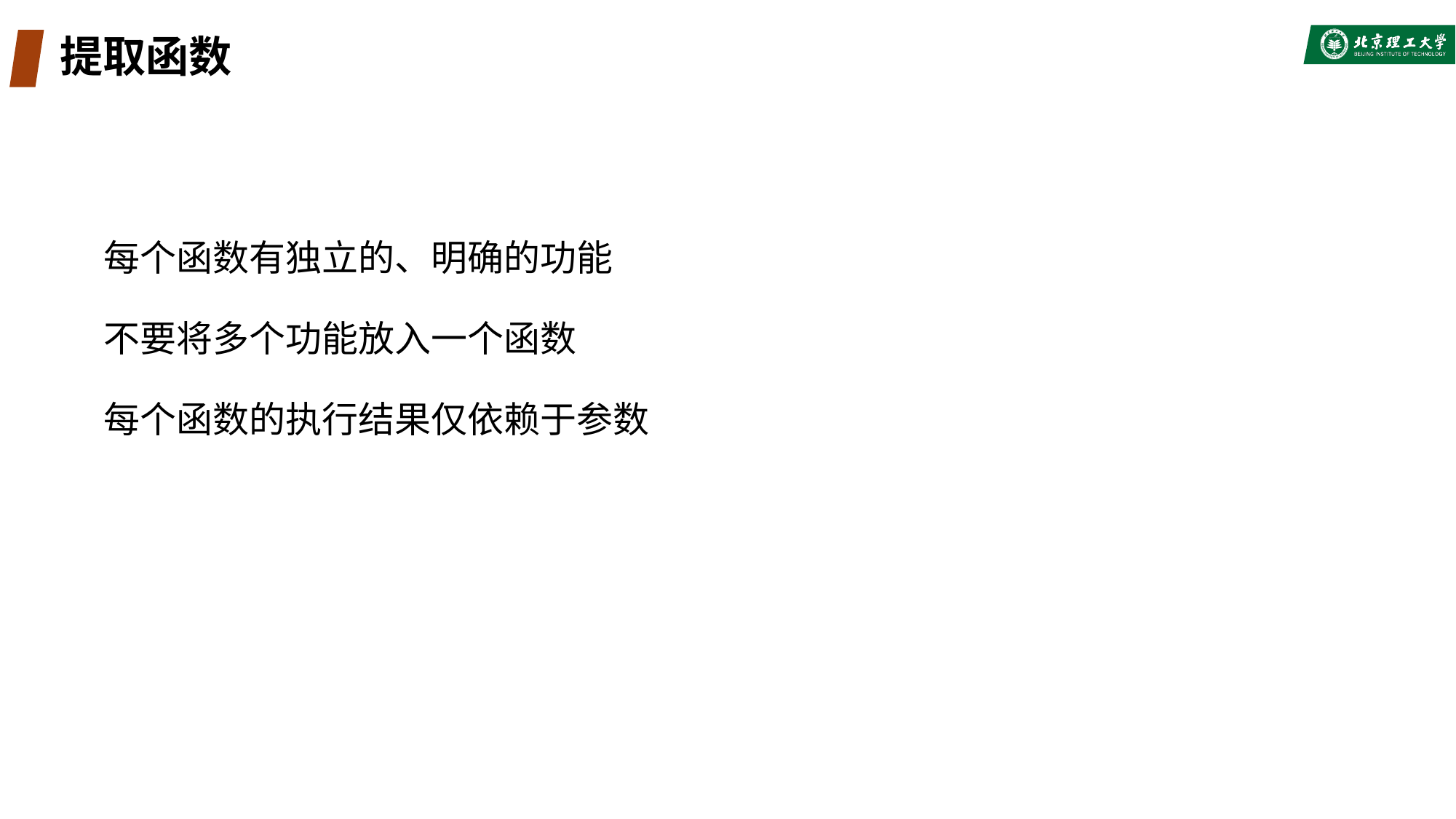

# 提取函数
每个函数有独立的、明确的功能
不要将多个功能放入一个函数
每个函数的执行结果仅依赖于参数